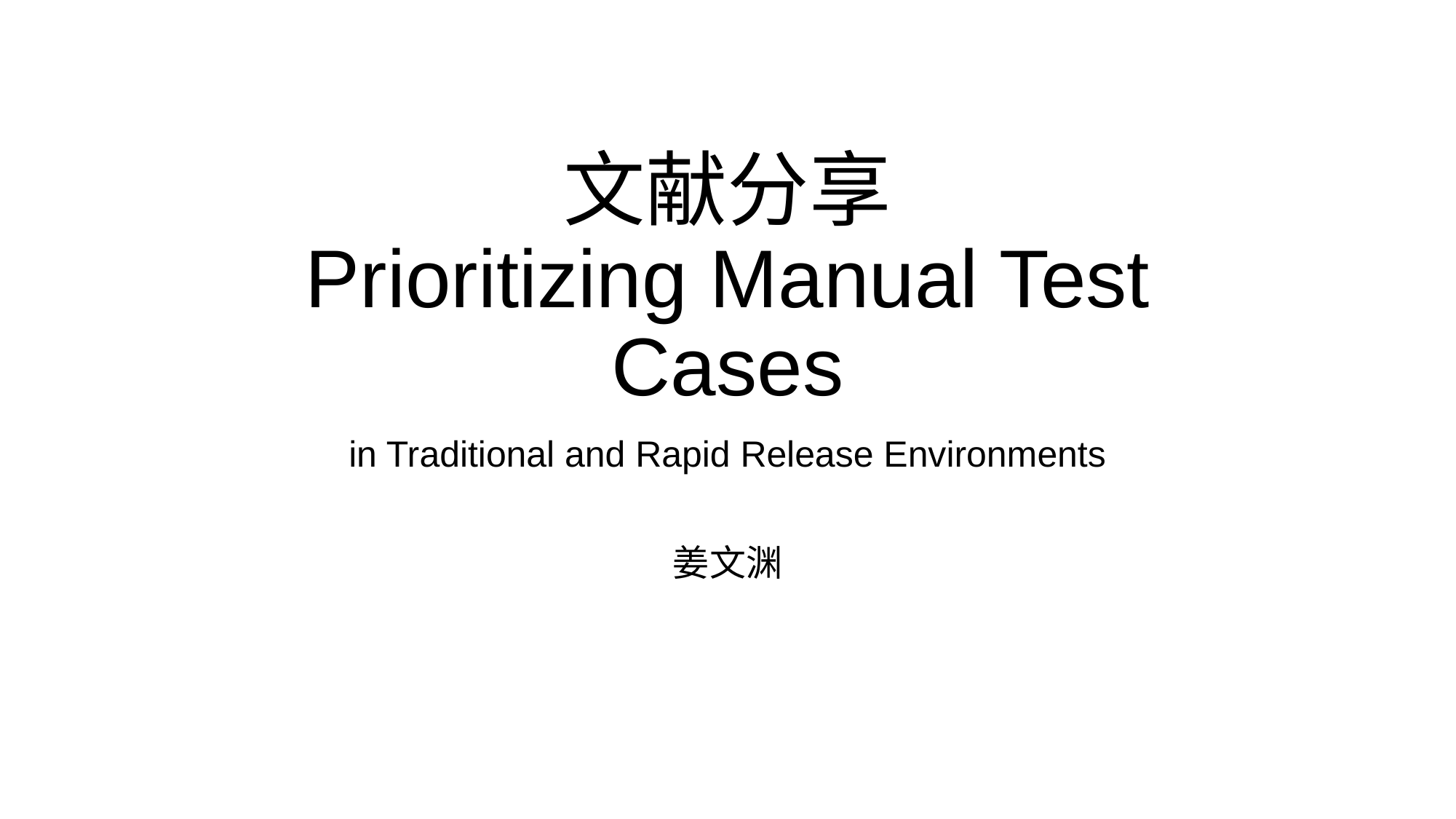

# 文献分享 Prioritizing Manual Test Cases
in Traditional and Rapid Release Environments

姜文渊